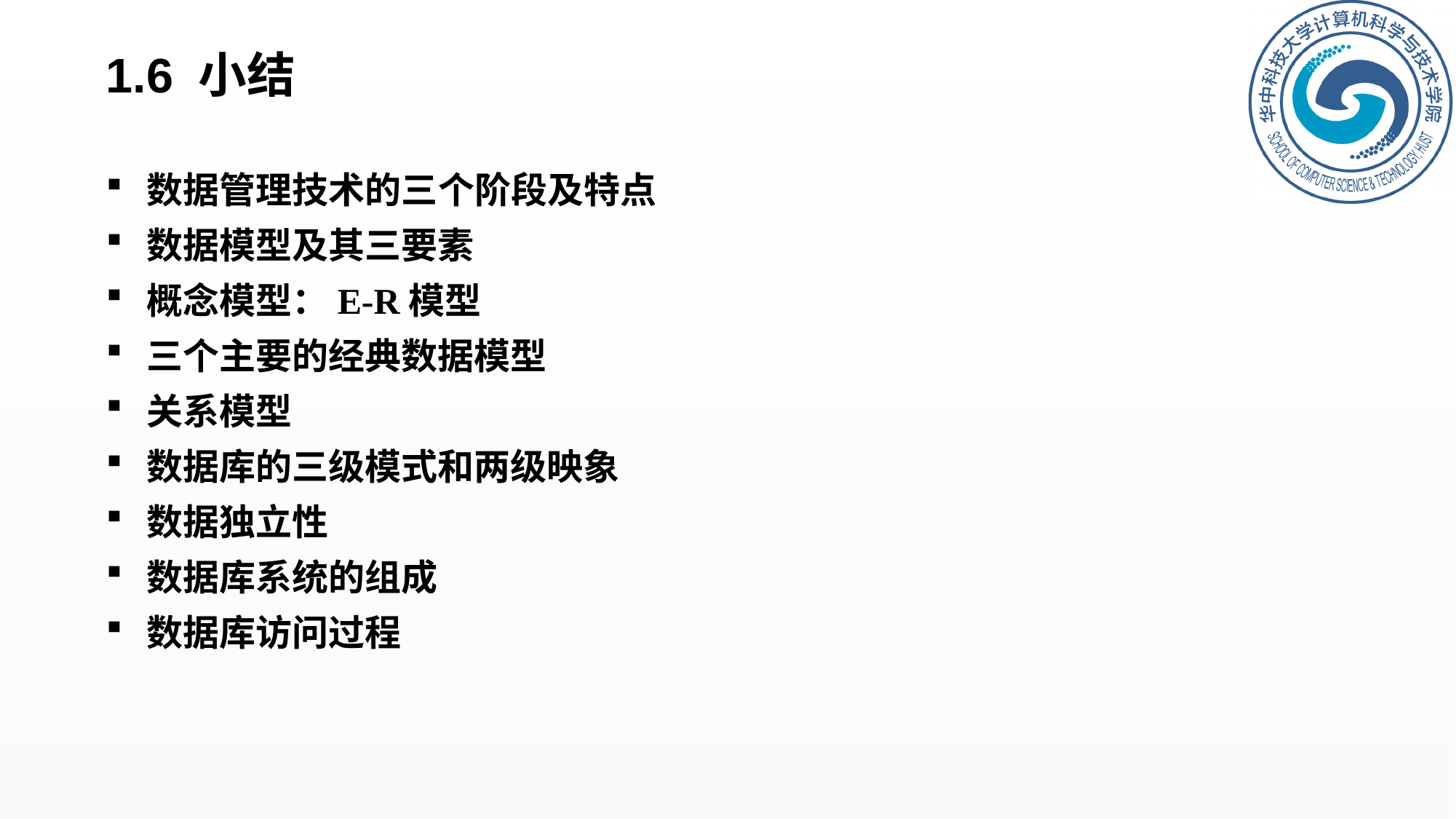

1.6 小结
数据管理技术的三个阶段及特点
数据模型及其三要素
概念模型：E-R模型
三个主要的经典数据模型
关系模型
数据库的三级模式和两级映象
数据独立性
数据库系统的组成
数据库访问过程